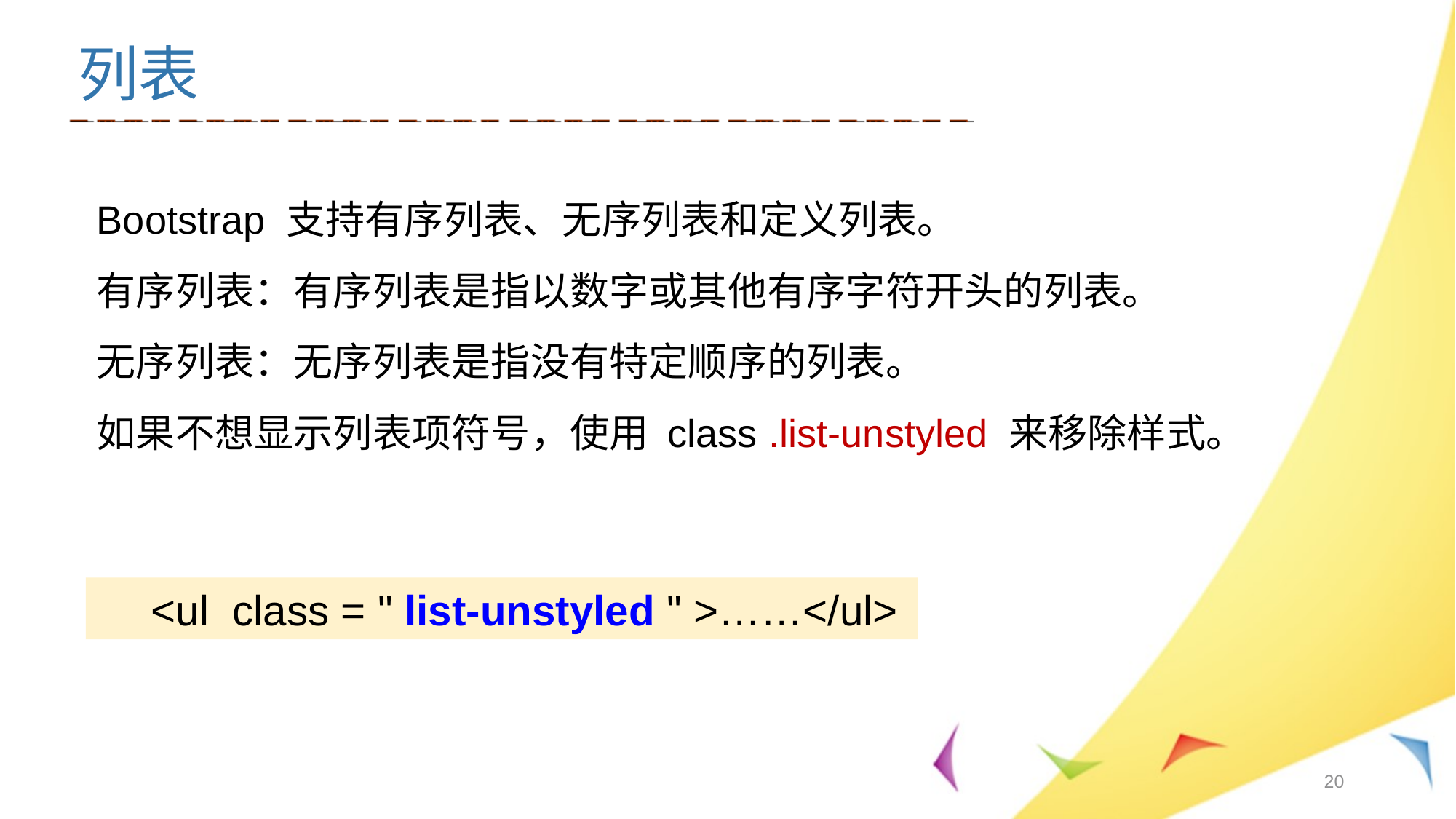

列表
Bootstrap 支持有序列表、无序列表和定义列表。
有序列表：有序列表是指以数字或其他有序字符开头的列表。
无序列表：无序列表是指没有特定顺序的列表。
如果不想显示列表项符号，使用 class .list-unstyled 来移除样式。
<ul  class = " list-unstyled " >……</ul>
20